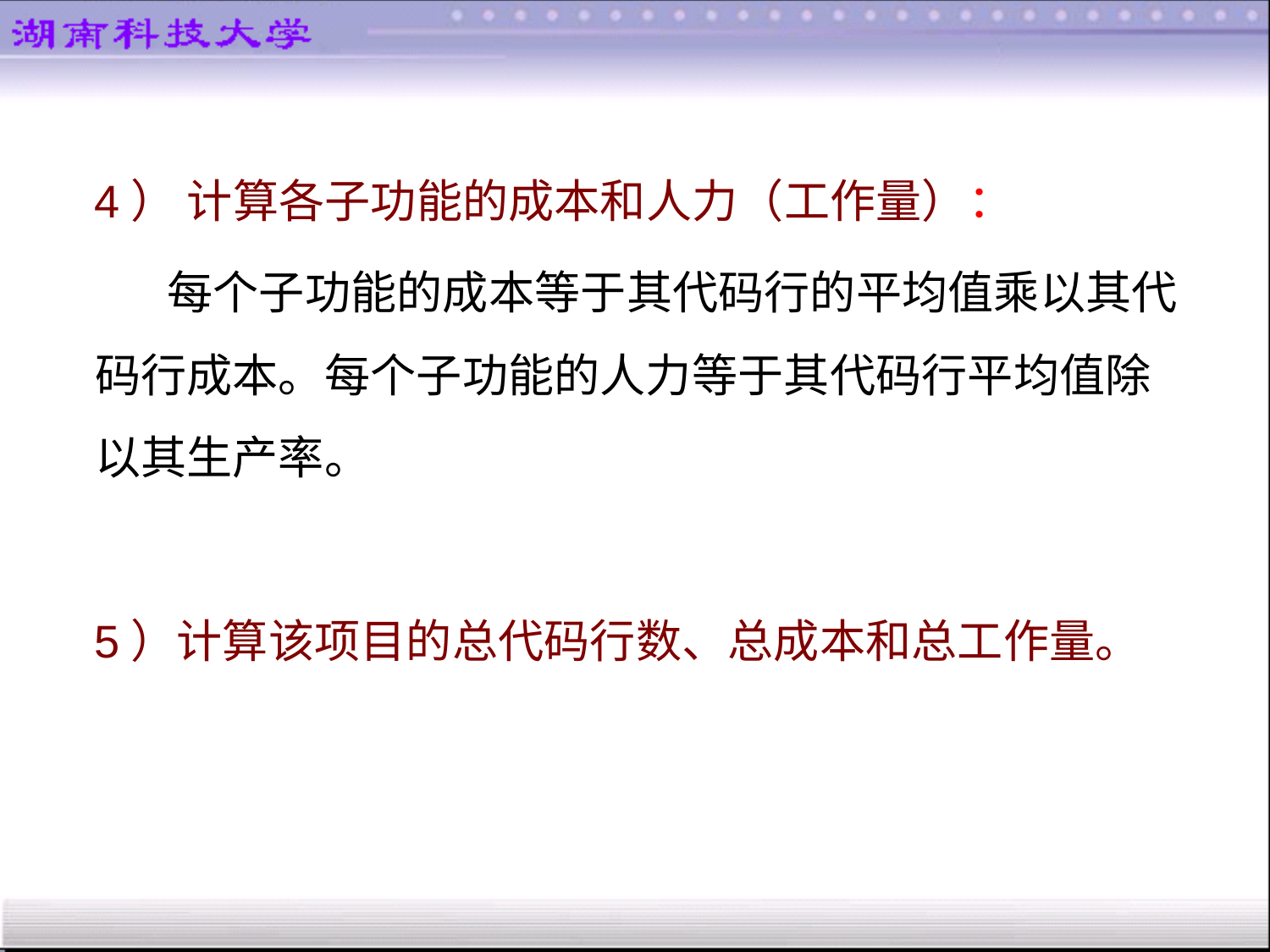

4） 计算各子功能的成本和人力（工作量）：
      每个子功能的成本等于其代码行的平均值乘以其代码行成本。每个子功能的人力等于其代码行平均值除以其生产率。

5）计算该项目的总代码行数、总成本和总工作量。